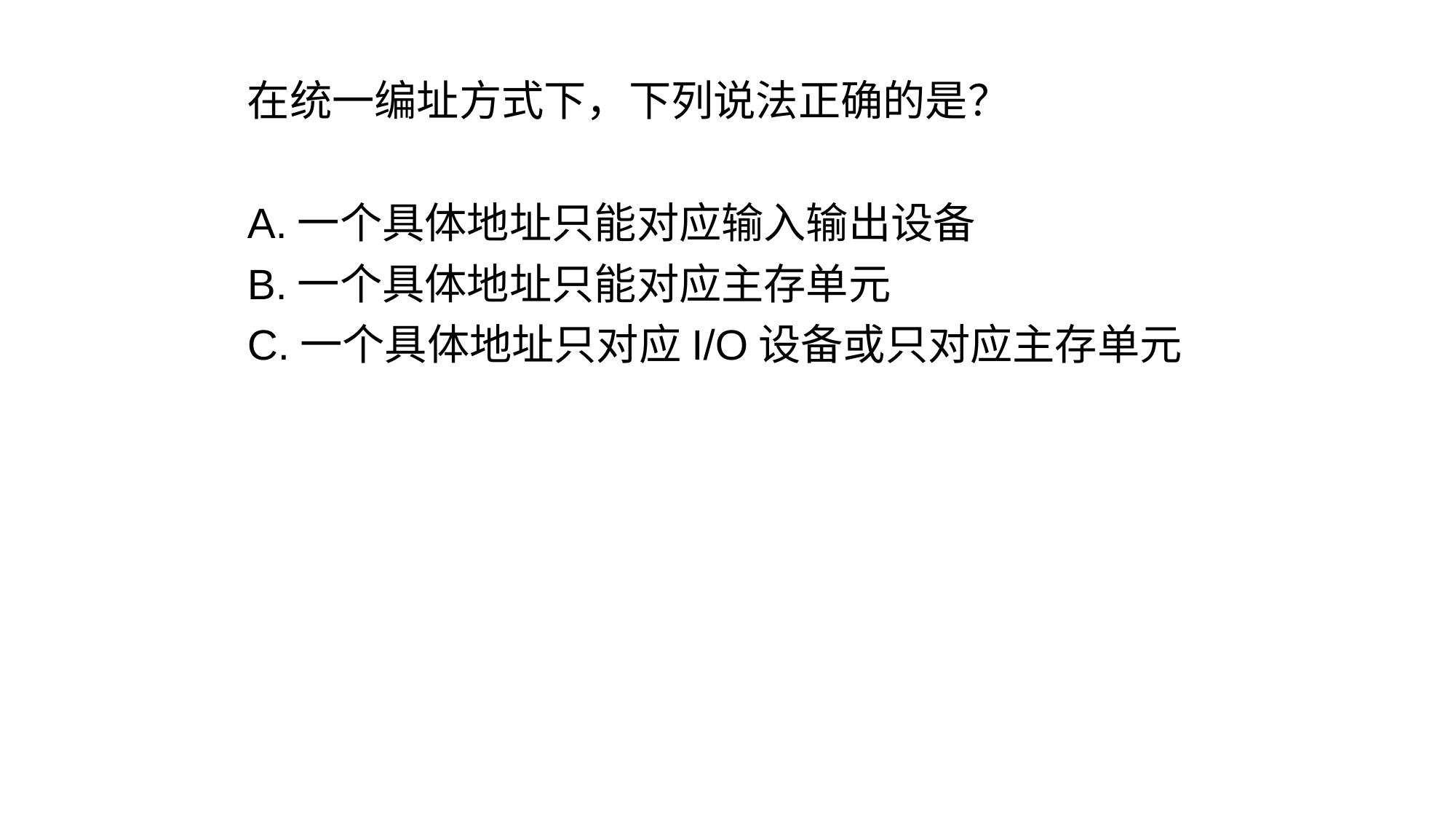

在统一编址方式下，下列说法正确的是？

A.一个具体地址只能对应输入输出设备
B.一个具体地址只能对应主存单元
C.一个具体地址只对应I/O设备或只对应主存单元